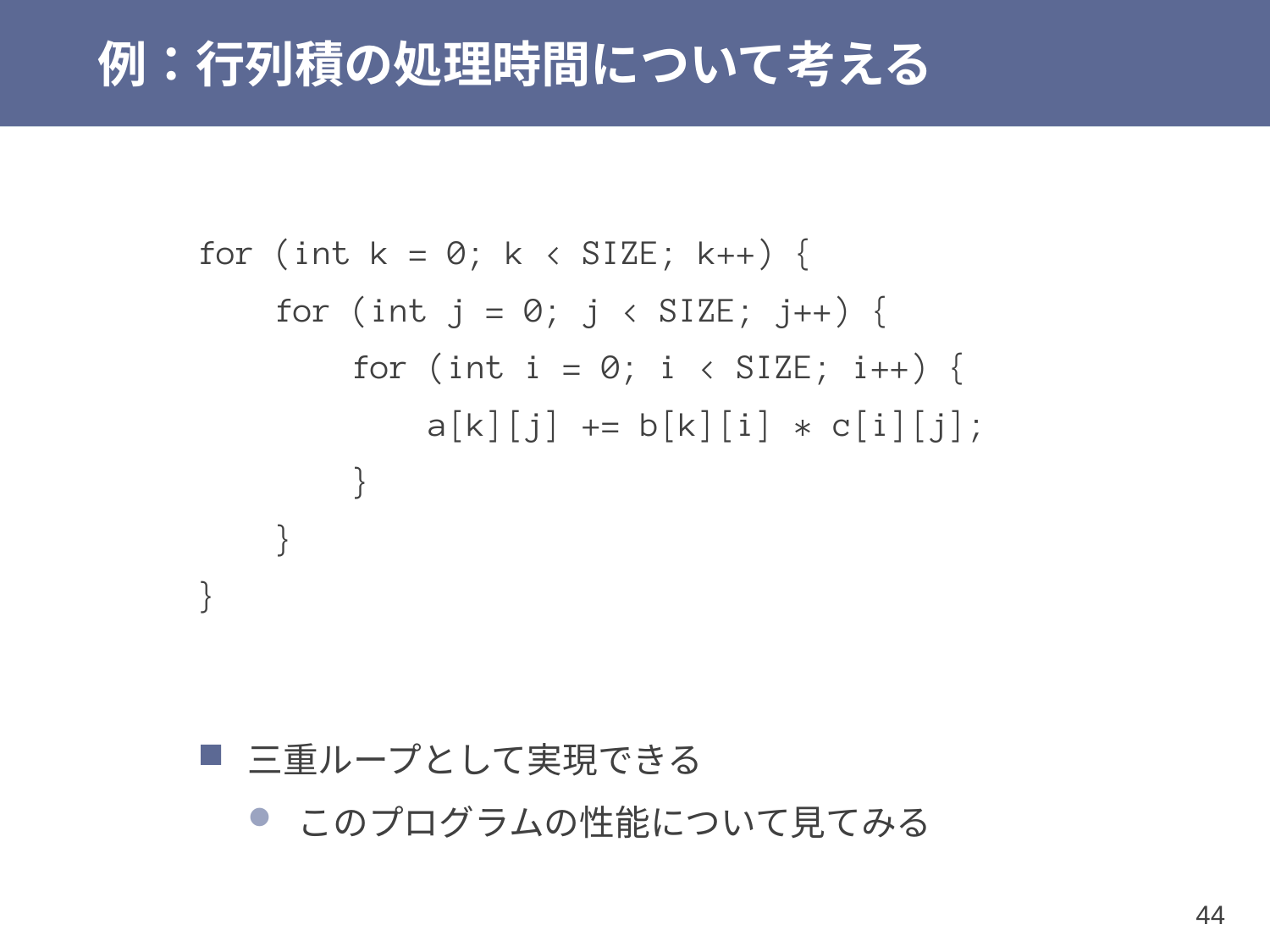

# 例：行列積の処理時間について考える
for (int k = 0; k < SIZE; k++) {
    for (int j = 0; j < SIZE; j++) {
        for (int i = 0; i < SIZE; i++) {
            a[k][j] += b[k][i] * c[i][j];
        }
    }
}
三重ループとして実現できる
このプログラムの性能について見てみる